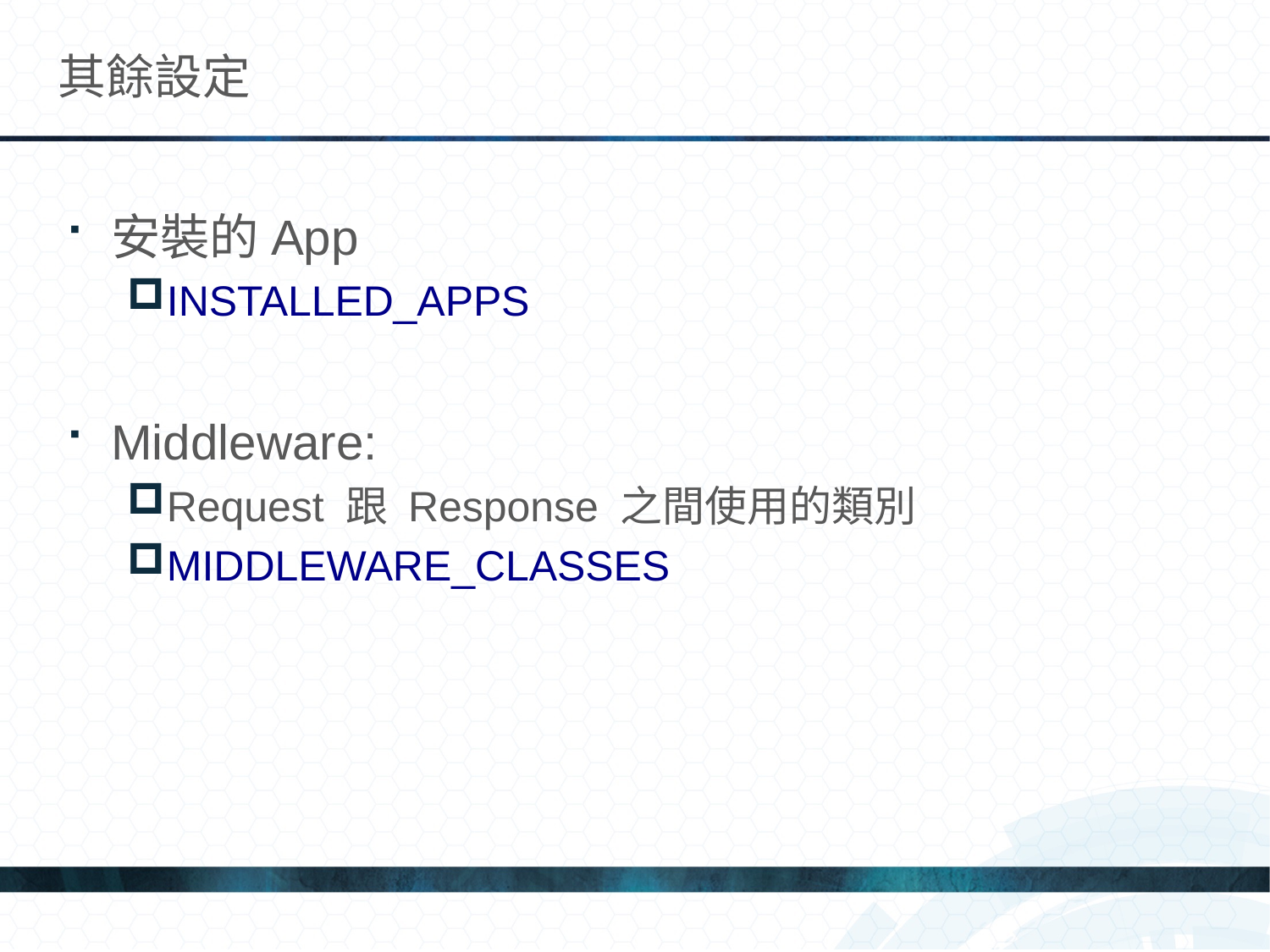

# 其餘設定
安裝的App
INSTALLED_APPS

Middleware:
Request 跟 Response 之間使用的類別
MIDDLEWARE_CLASSES